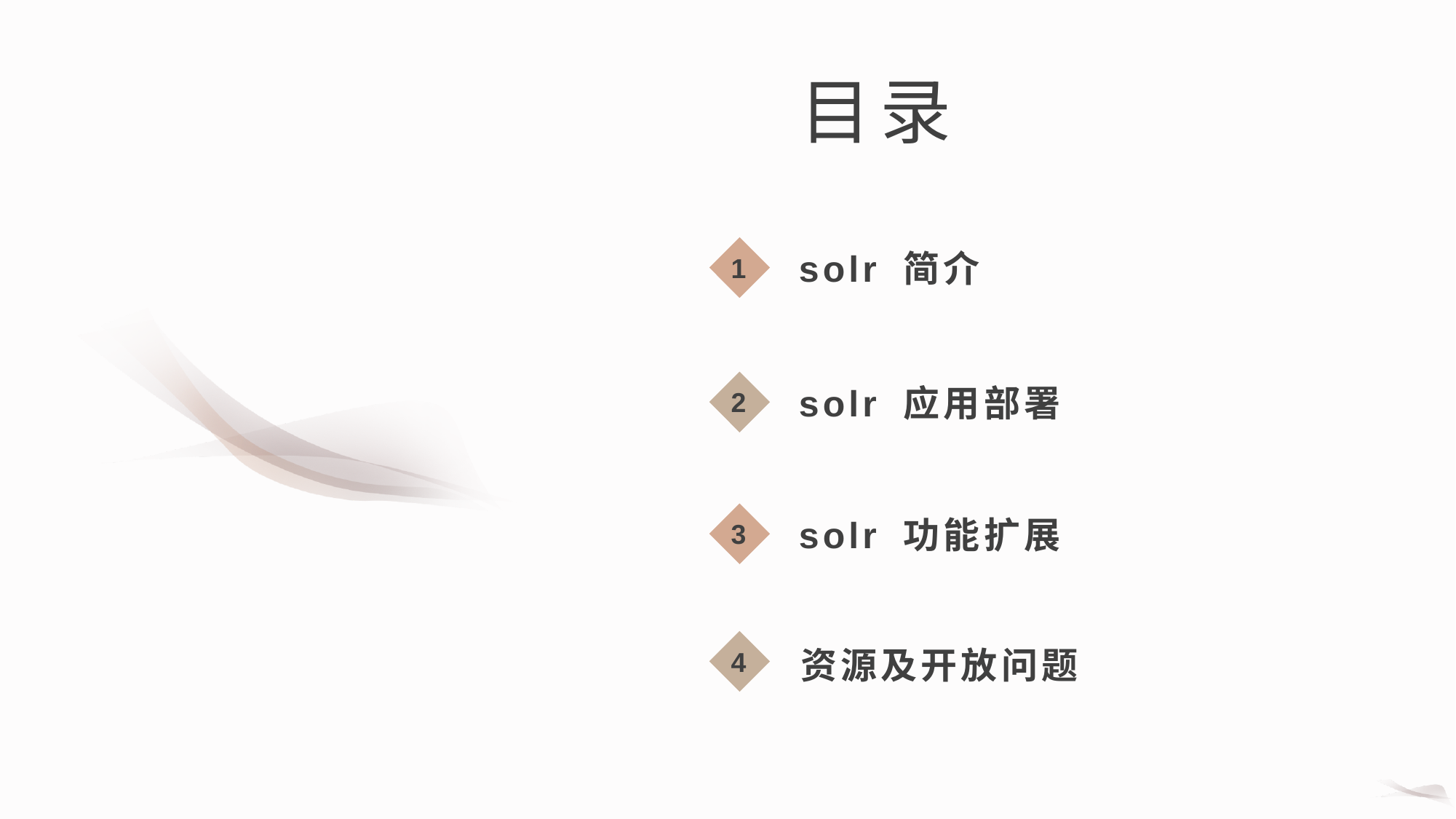

目录
solr 简介

1
solr 应用部署

2
solr 功能扩展

3
资源及开放问题

4